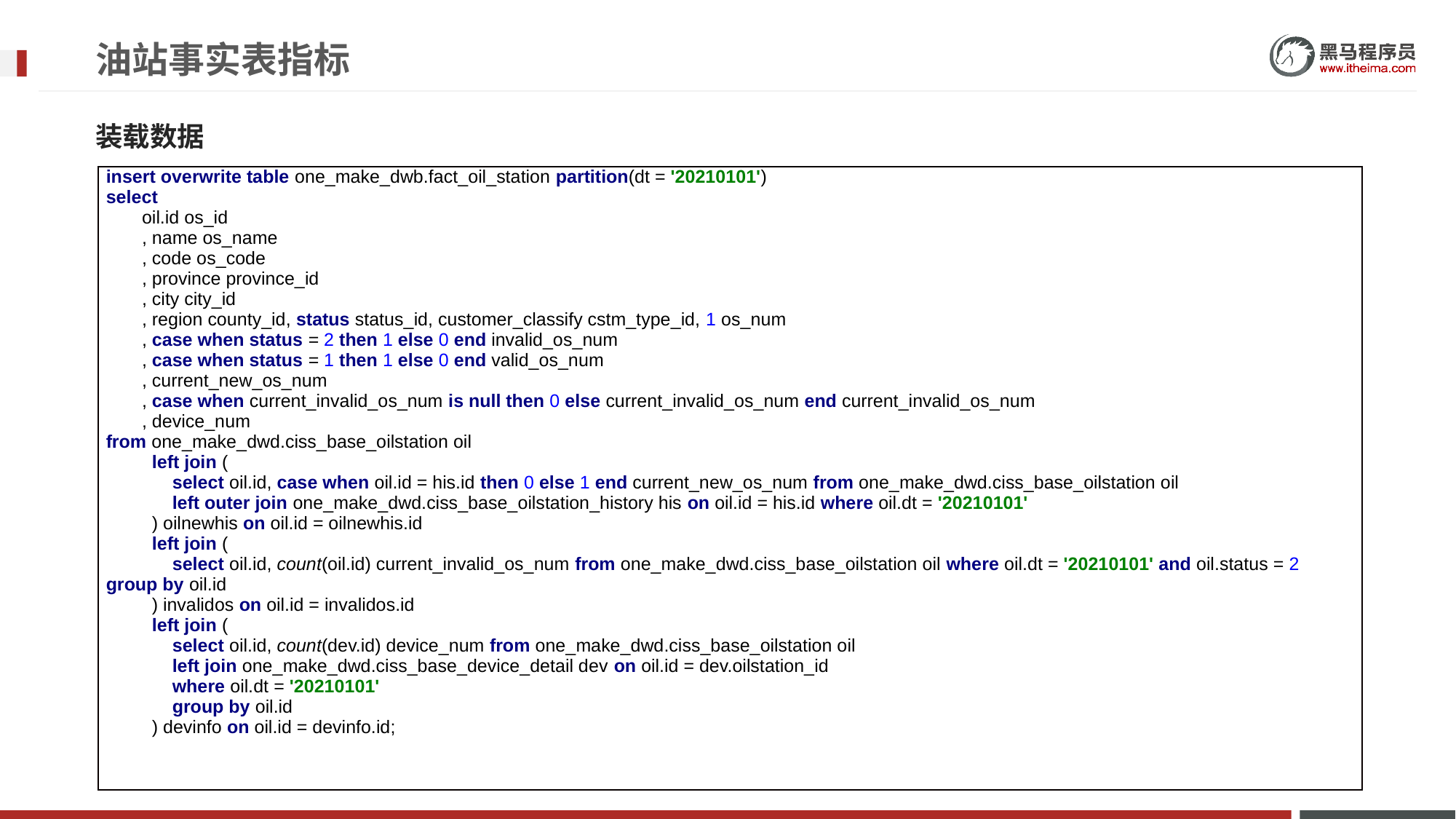

# 油站事实表指标
装载数据
| insert overwrite table one\_make\_dwb.fact\_oil\_station partition(dt = '20210101') select oil.id os\_id , name os\_name , code os\_code , province province\_id , city city\_id , region county\_id, status status\_id, customer\_classify cstm\_type\_id, 1 os\_num , case when status = 2 then 1 else 0 end invalid\_os\_num , case when status = 1 then 1 else 0 end valid\_os\_num , current\_new\_os\_num , case when current\_invalid\_os\_num is null then 0 else current\_invalid\_os\_num end current\_invalid\_os\_num , device\_num from one\_make\_dwd.ciss\_base\_oilstation oil left join ( select oil.id, case when oil.id = his.id then 0 else 1 end current\_new\_os\_num from one\_make\_dwd.ciss\_base\_oilstation oil left outer join one\_make\_dwd.ciss\_base\_oilstation\_history his on oil.id = his.id where oil.dt = '20210101' ) oilnewhis on oil.id = oilnewhis.id left join ( select oil.id, count(oil.id) current\_invalid\_os\_num from one\_make\_dwd.ciss\_base\_oilstation oil where oil.dt = '20210101' and oil.status = 2 group by oil.id ) invalidos on oil.id = invalidos.id left join ( select oil.id, count(dev.id) device\_num from one\_make\_dwd.ciss\_base\_oilstation oil left join one\_make\_dwd.ciss\_base\_device\_detail dev on oil.id = dev.oilstation\_id where oil.dt = '20210101' group by oil.id ) devinfo on oil.id = devinfo.id; |
| --- |